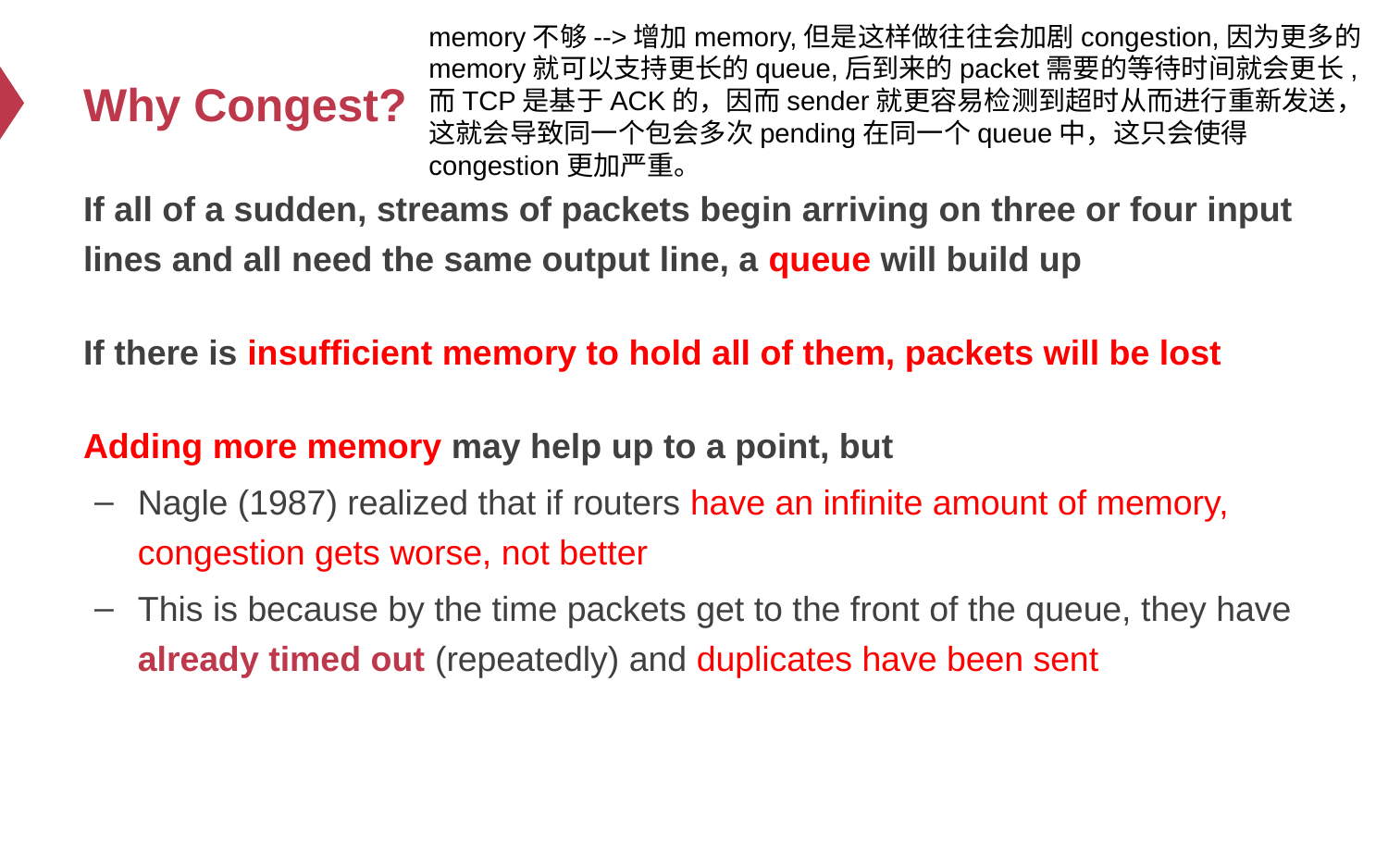

memory不够-->增加memory,但是这样做往往会加剧congestion,因为更多的memory就可以支持更长的queue,后到来的packet需要的等待时间就会更长,而TCP是基于ACK的，因而sender就更容易检测到超时从而进行重新发送，这就会导致同一个包会多次pending在同一个queue中，这只会使得congestion更加严重。
# Why Congest?
If all of a sudden, streams of packets begin arriving on three or four input lines and all need the same output line, a queue will build up
If there is insufficient memory to hold all of them, packets will be lost
Adding more memory may help up to a point, but
Nagle (1987) realized that if routers have an infinite amount of memory, congestion gets worse, not better
This is because by the time packets get to the front of the queue, they have already timed out (repeatedly) and duplicates have been sent
29